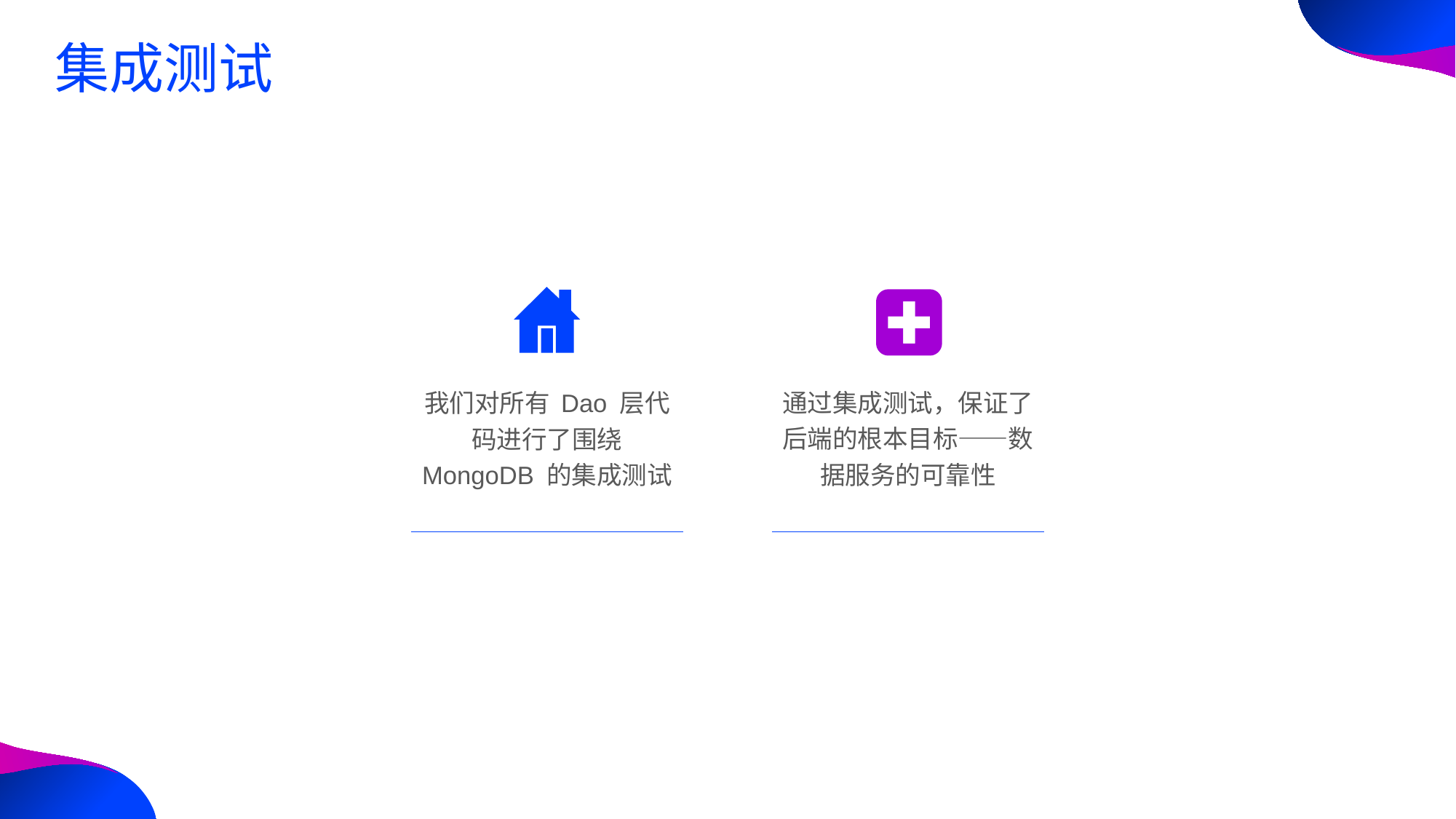

集成测试

我们对所有 Dao 层代码进行了围绕 MongoDB 的集成测试
通过集成测试，保证了后端的根本目标——数据服务的可靠性